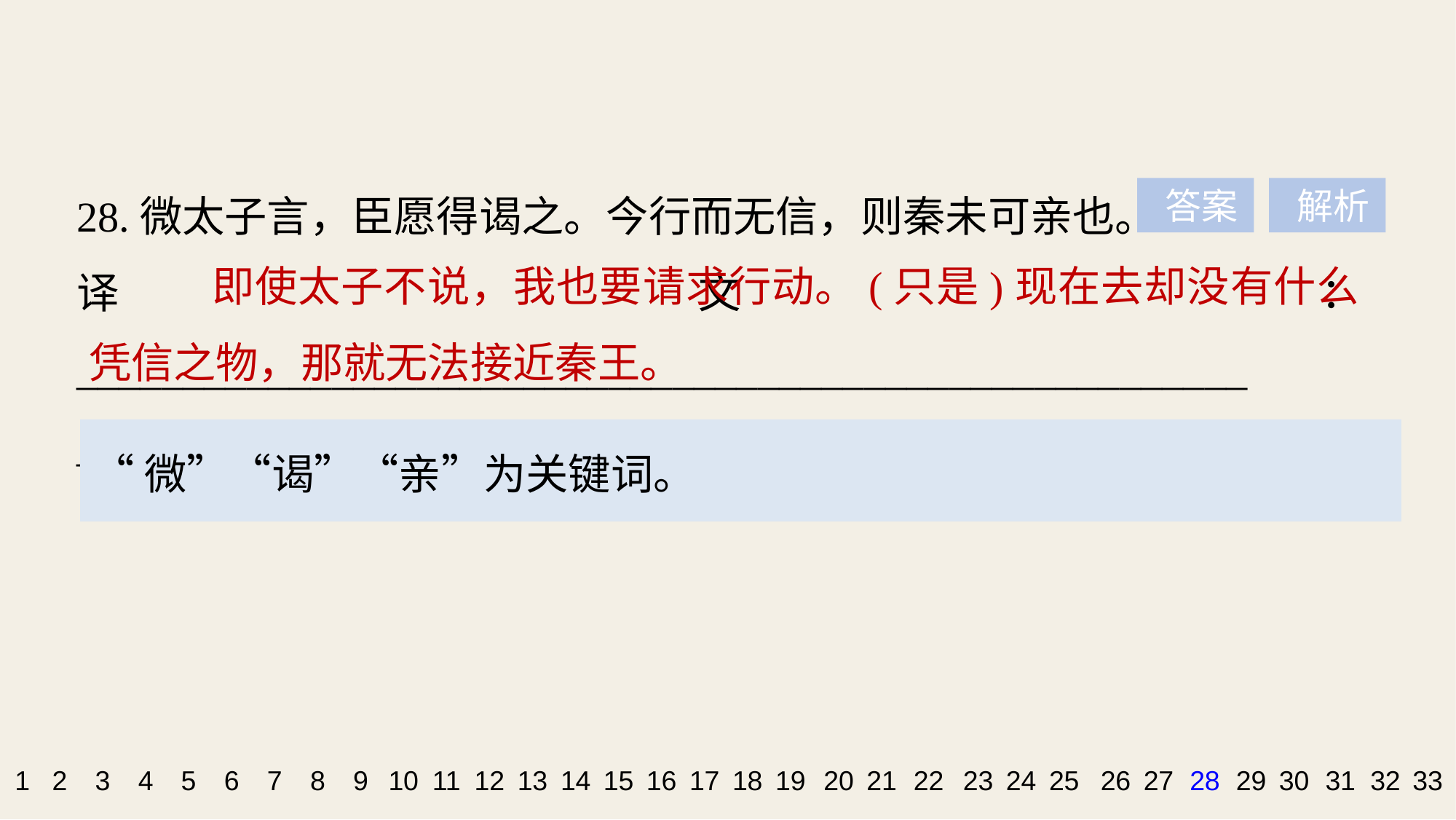

28.微太子言，臣愿得谒之。今行而无信，则秦未可亲也。
译文：_______________________________________________________
__________________________
 答案
 解析
           即使太子不说，我也要请求行动。(只是)现在去却没有什么凭信之物，那就无法接近秦王。
“微”“谒”“亲”为关键词。

1
2
3
4
5
6
7
8
9
10
11
12
13
14
15
16
17
18
19
20
21
22
23
24
25
26
27
28
29
30
31
32
33